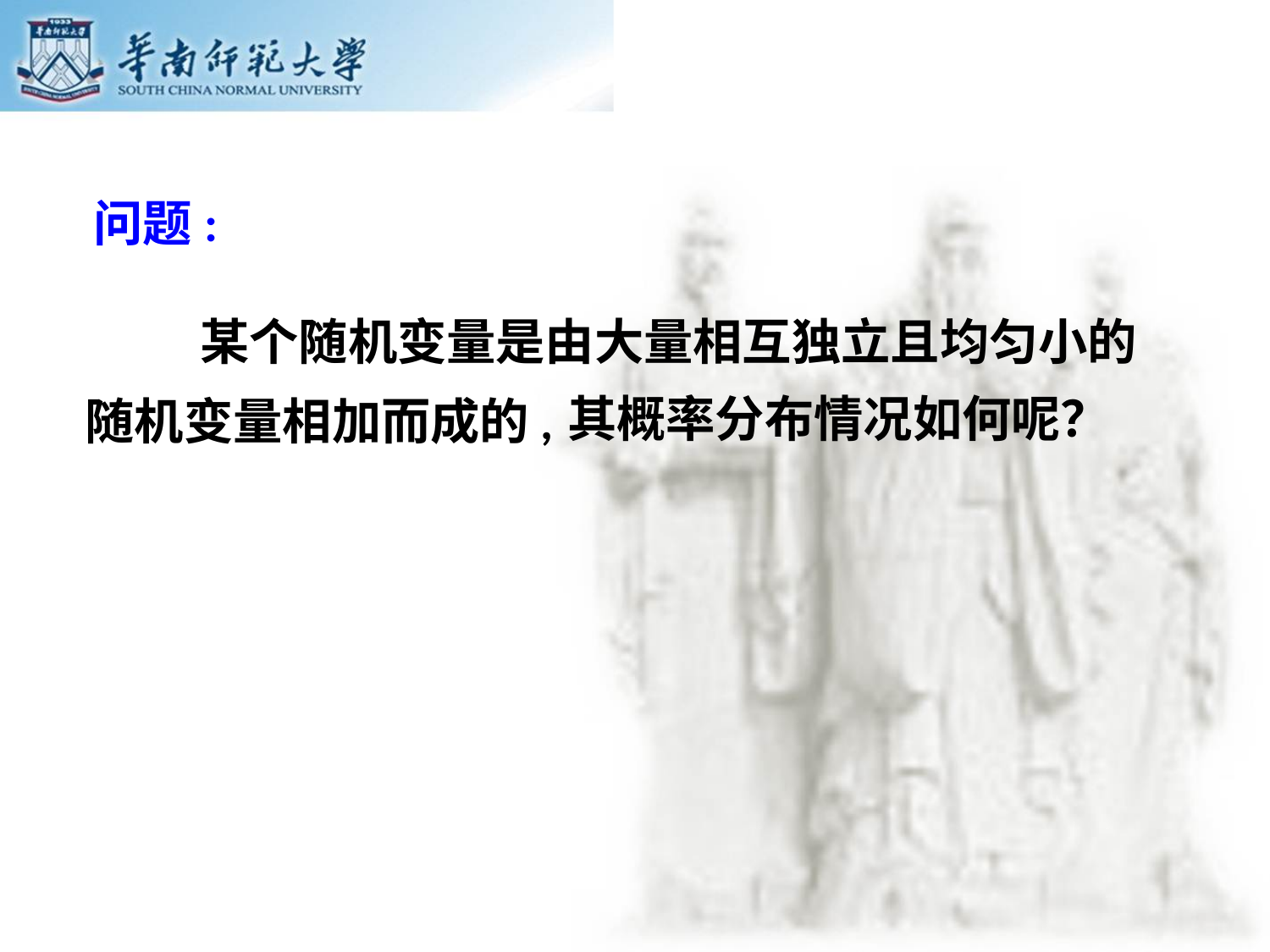

问题:
 某个随机变量是由大量相互独立且均匀小的
其概率分布情况如何呢？
随机变量相加而成的,